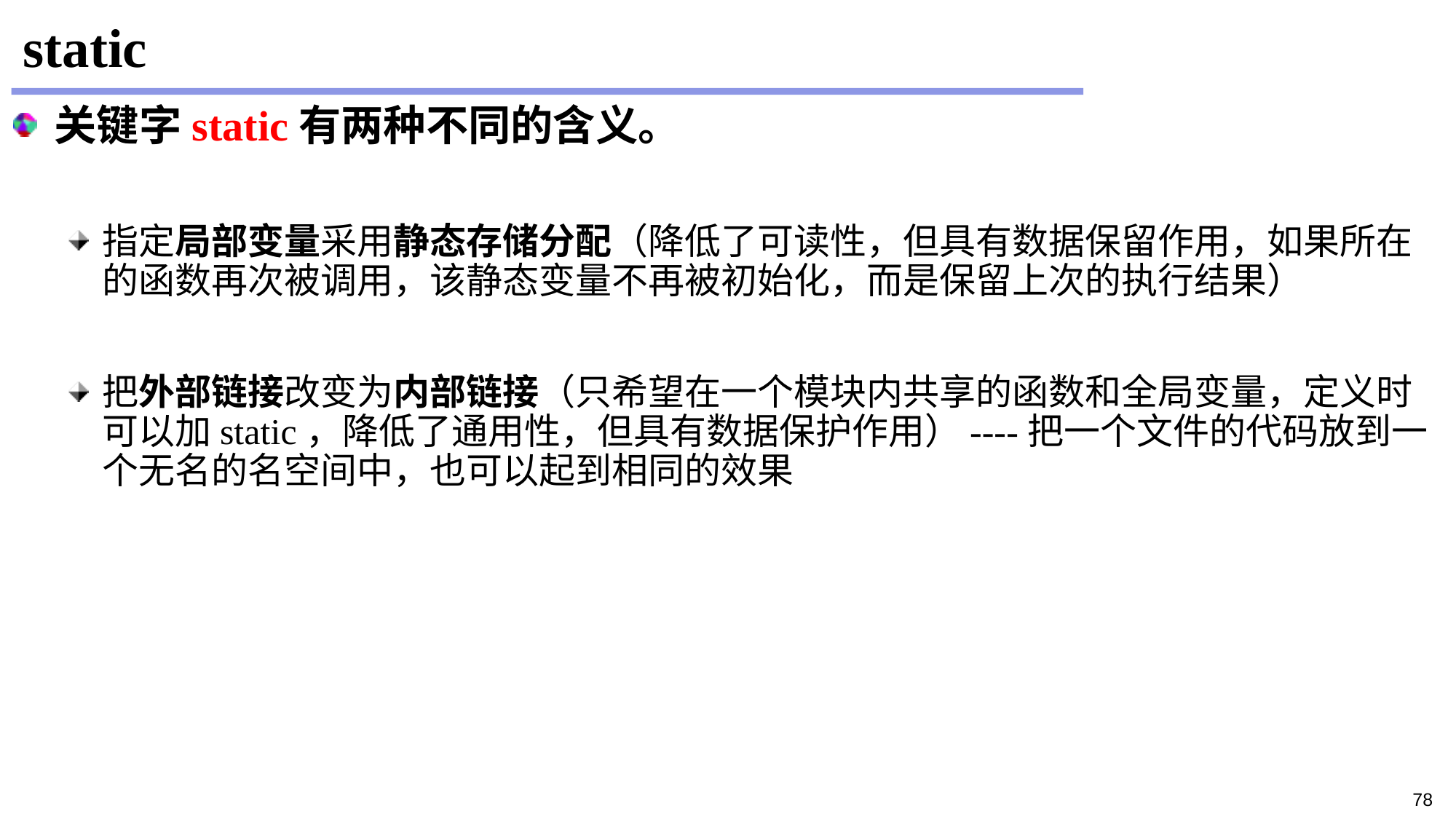

# static
关键字static有两种不同的含义。

指定局部变量采用静态存储分配（降低了可读性，但具有数据保留作用，如果所在的函数再次被调用，该静态变量不再被初始化，而是保留上次的执行结果）

把外部链接改变为内部链接（只希望在一个模块内共享的函数和全局变量，定义时可以加static，降低了通用性，但具有数据保护作用）----把一个文件的代码放到一个无名的名空间中，也可以起到相同的效果
78